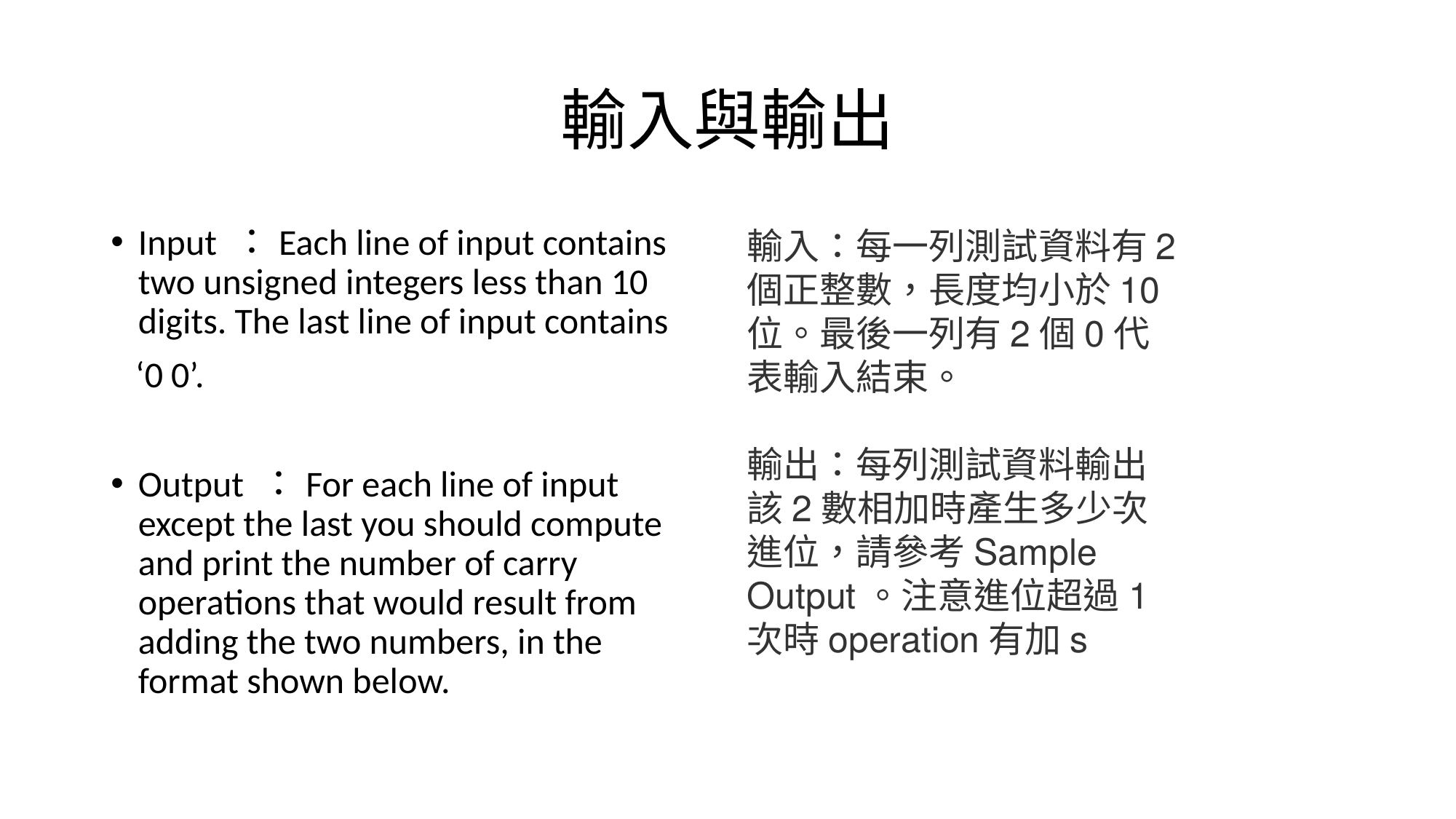

# 輸入與輸出
Input ：Each line of input contains two unsigned integers less than 10 digits. The last line of input contains
   ‘0 0’.

Output ：For each line of input except the last you should compute and print the number of carry operations that would result from adding the two numbers, in the format shown below.
輸入：每一列測試資料有2個正整數，長度均小於10位。最後一列有2個0代表輸入結束。

輸出：每列測試資料輸出該2數相加時產生多少次進位，請參考Sample Output。注意進位超過1次時operation有加s